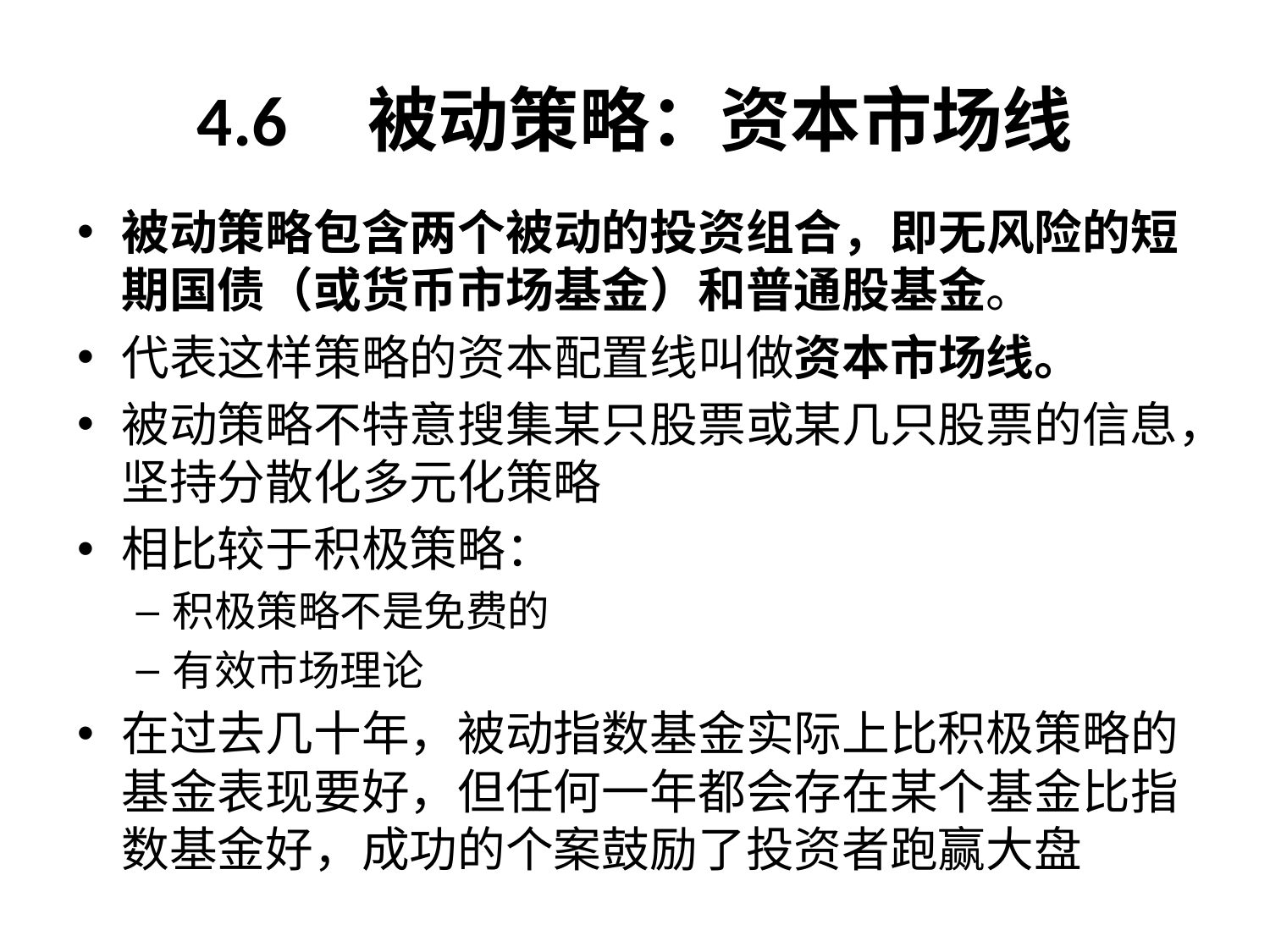

# 4.6    被动策略：资本市场线
被动策略包含两个被动的投资组合，即无风险的短期国债（或货币市场基金）和普通股基金。
代表这样策略的资本配置线叫做资本市场线。
被动策略不特意搜集某只股票或某几只股票的信息，坚持分散化多元化策略
相比较于积极策略：
积极策略不是免费的
有效市场理论
在过去几十年，被动指数基金实际上比积极策略的基金表现要好，但任何一年都会存在某个基金比指数基金好，成功的个案鼓励了投资者跑赢大盘